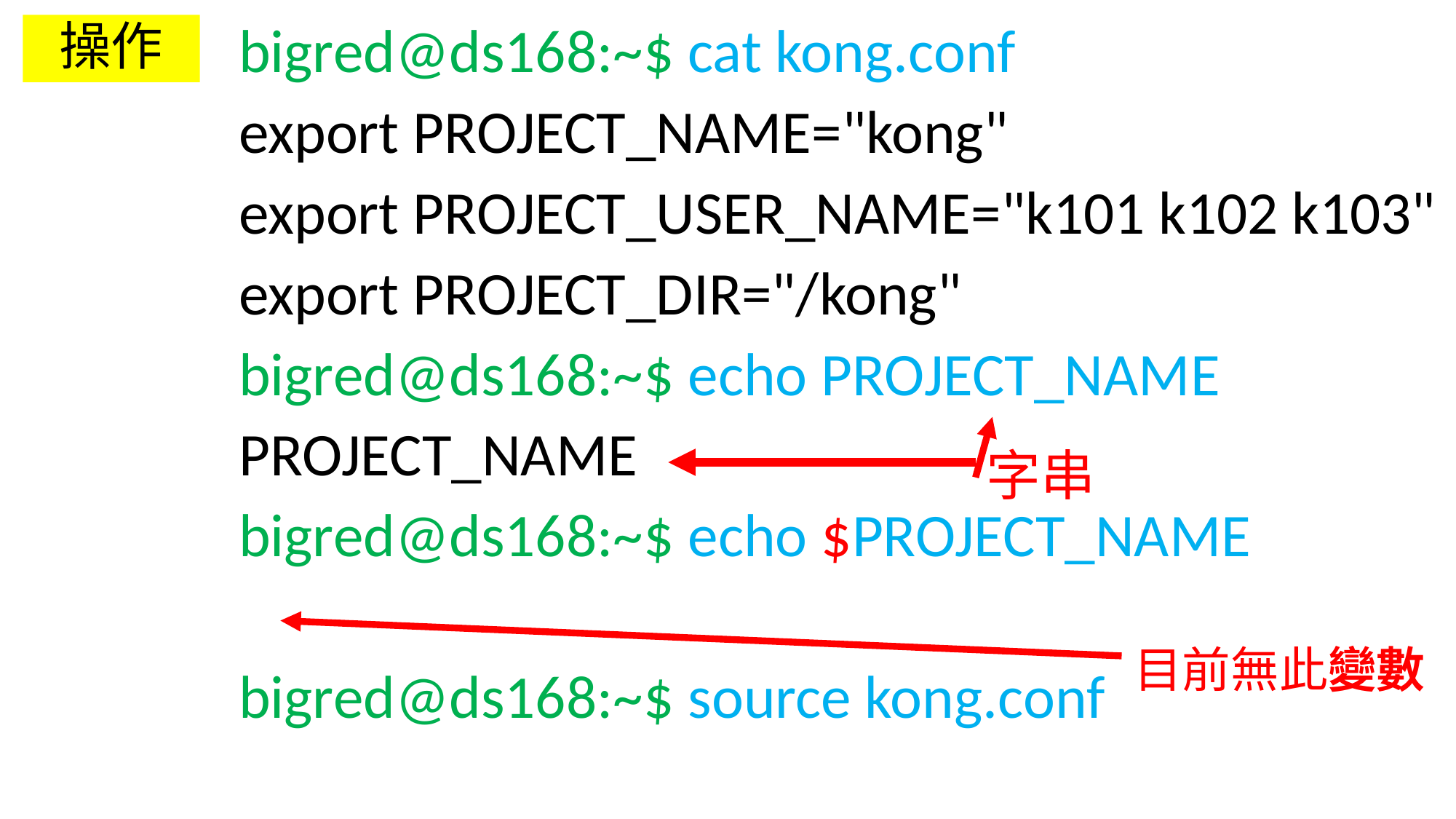

bigred@ds168:~$ cat kong.conf
export PROJECT_NAME="kong"
export PROJECT_USER_NAME="k101 k102 k103"
export PROJECT_DIR="/kong"
bigred@ds168:~$ echo PROJECT_NAME
PROJECT_NAME
bigred@ds168:~$ echo $PROJECT_NAME

bigred@ds168:~$ source kong.conf

# 操作
字串
目前無此變數